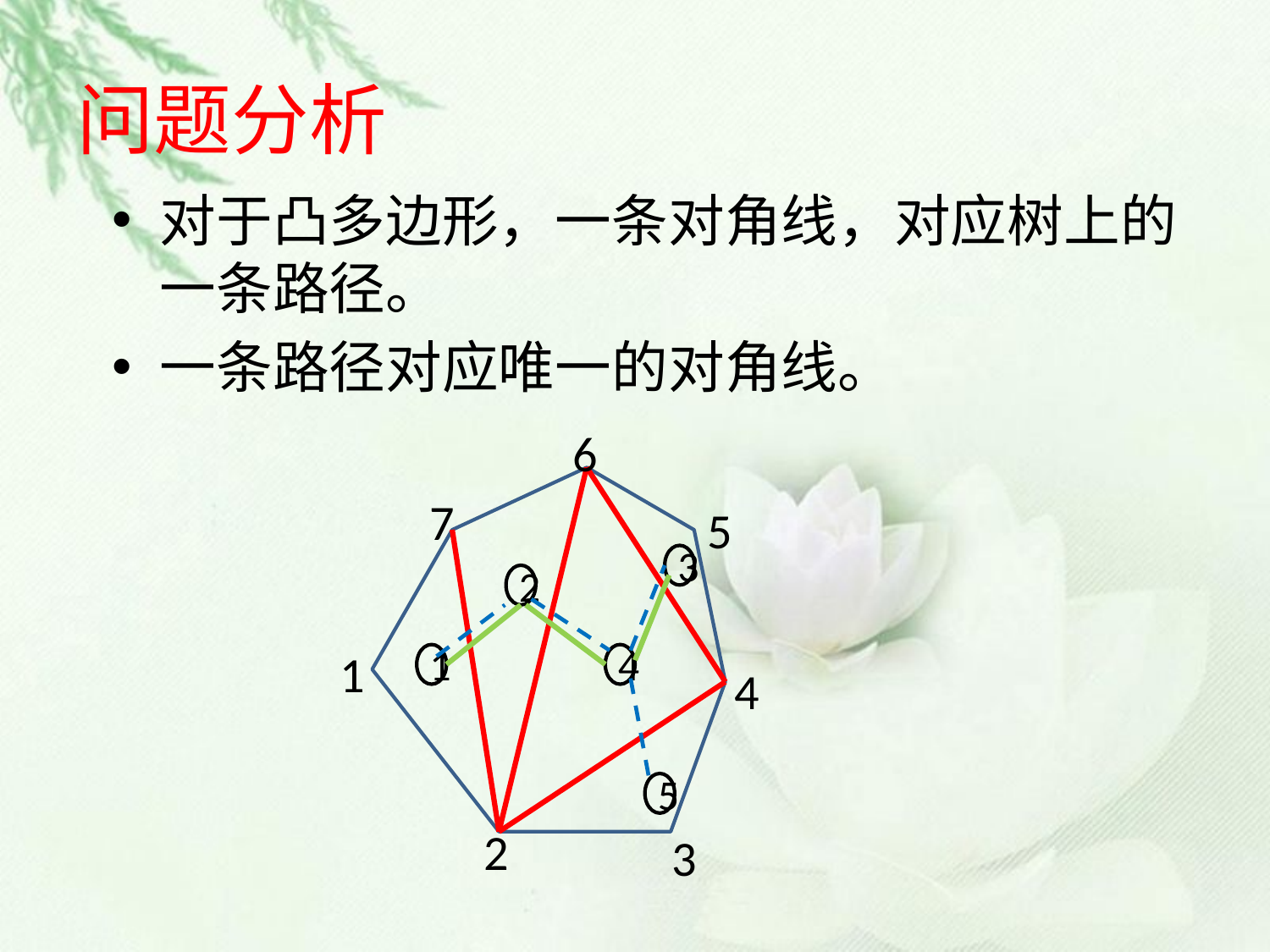

问题分析
对于凸多边形，一条对角线，对应树上的一条路径。
一条路径对应唯一的对角线。
6

7
5
1
4
2
3
3
2
1
4
5